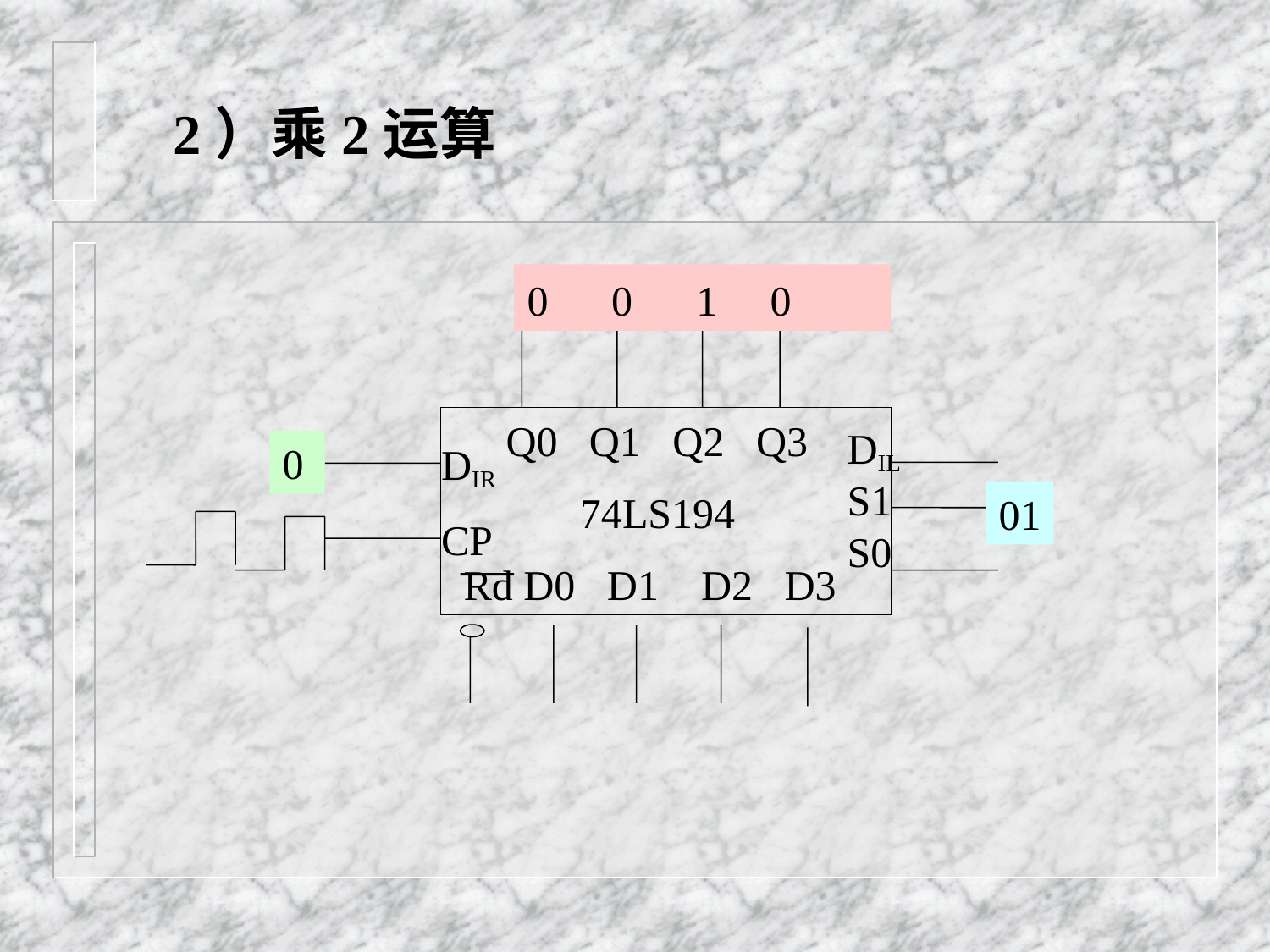

2）乘2运算
0      1      0     0
1      0      0     0
0      0      1     0

     Q0   Q1   Q2   Q3
            74LS194
 Rd D0   D1    D2   D3
DIR
DIL
S1
S0

CP

0
01